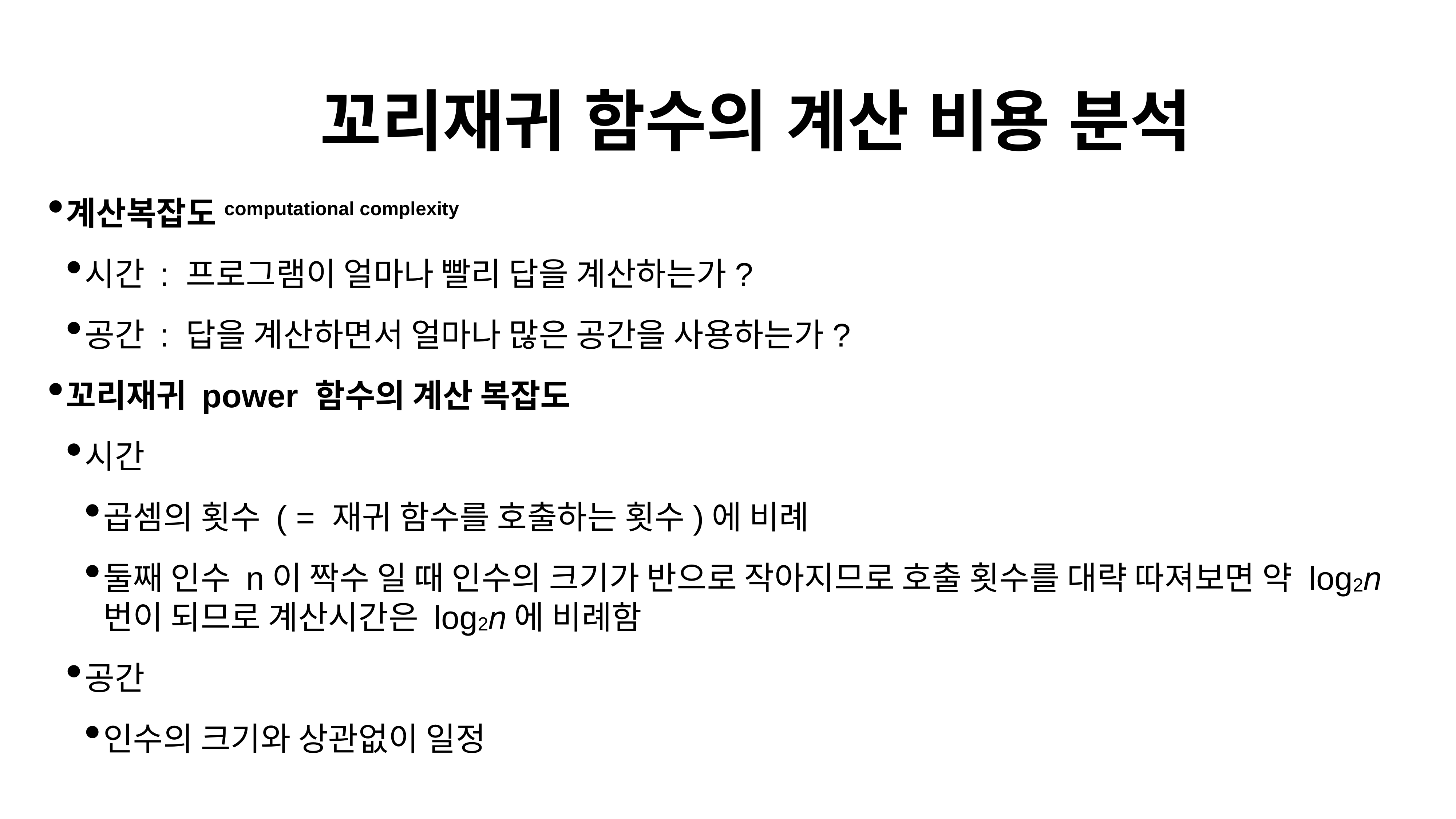

꼬리재귀 함수의 계산 비용 분석
계산복잡도computational complexity
시간 : 프로그램이 얼마나 빨리 답을 계산하는가?
공간 : 답을 계산하면서 얼마나 많은 공간을 사용하는가?
꼬리재귀 power 함수의 계산 복잡도
시간
곱셈의 횟수 ( = 재귀 함수를 호출하는 횟수)에 비례
둘째 인수 n이 짝수 일 때 인수의 크기가 반으로 작아지므로 호출 횟수를 대략 따져보면 약 log2n 번이 되므로 계산시간은 log2n에 비례함
공간
인수의 크기와 상관없이 일정